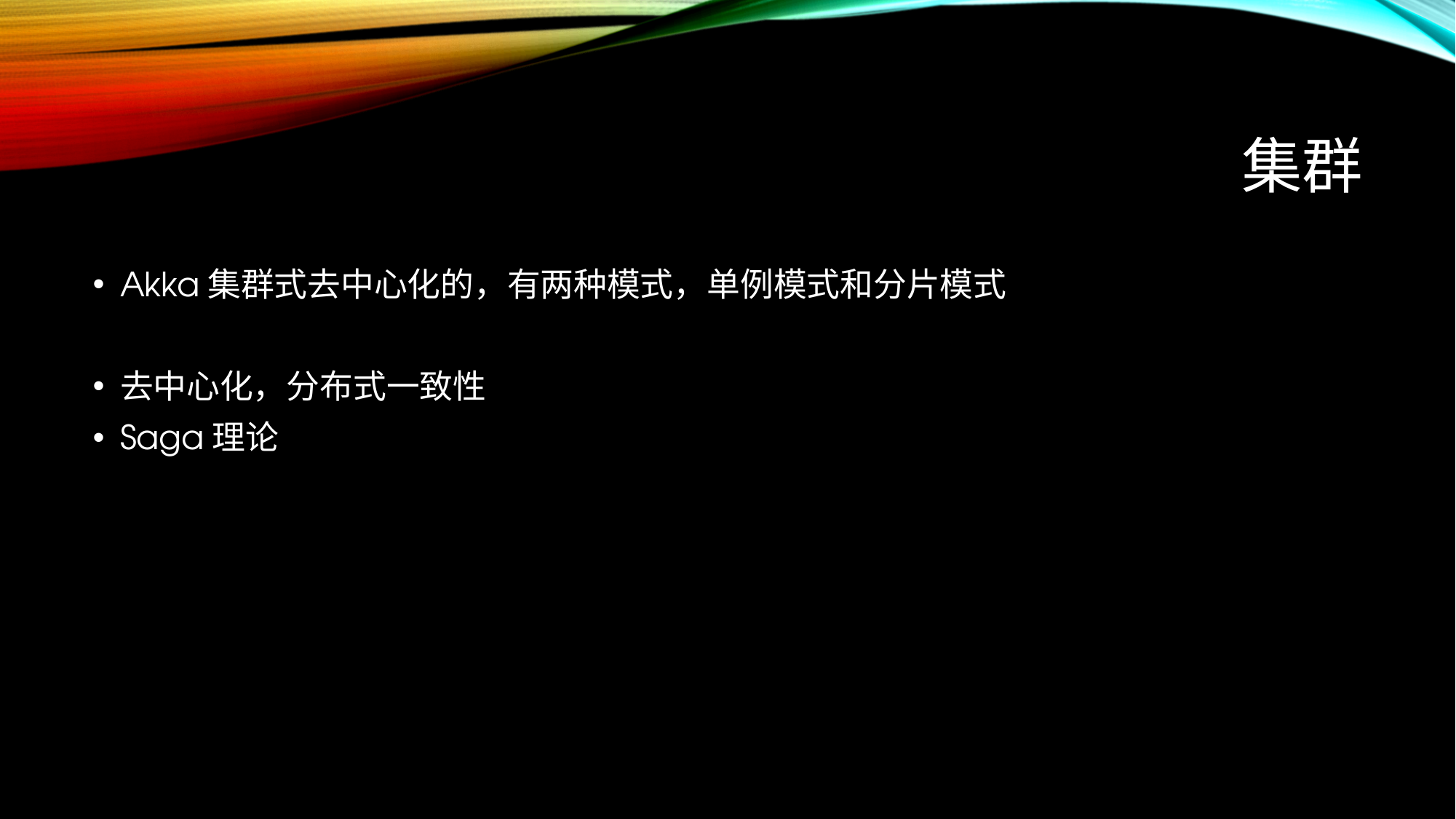

# 集群
Akka集群式去中心化的，有两种模式，单例模式和分片模式

去中心化，分布式一致性
Saga理论